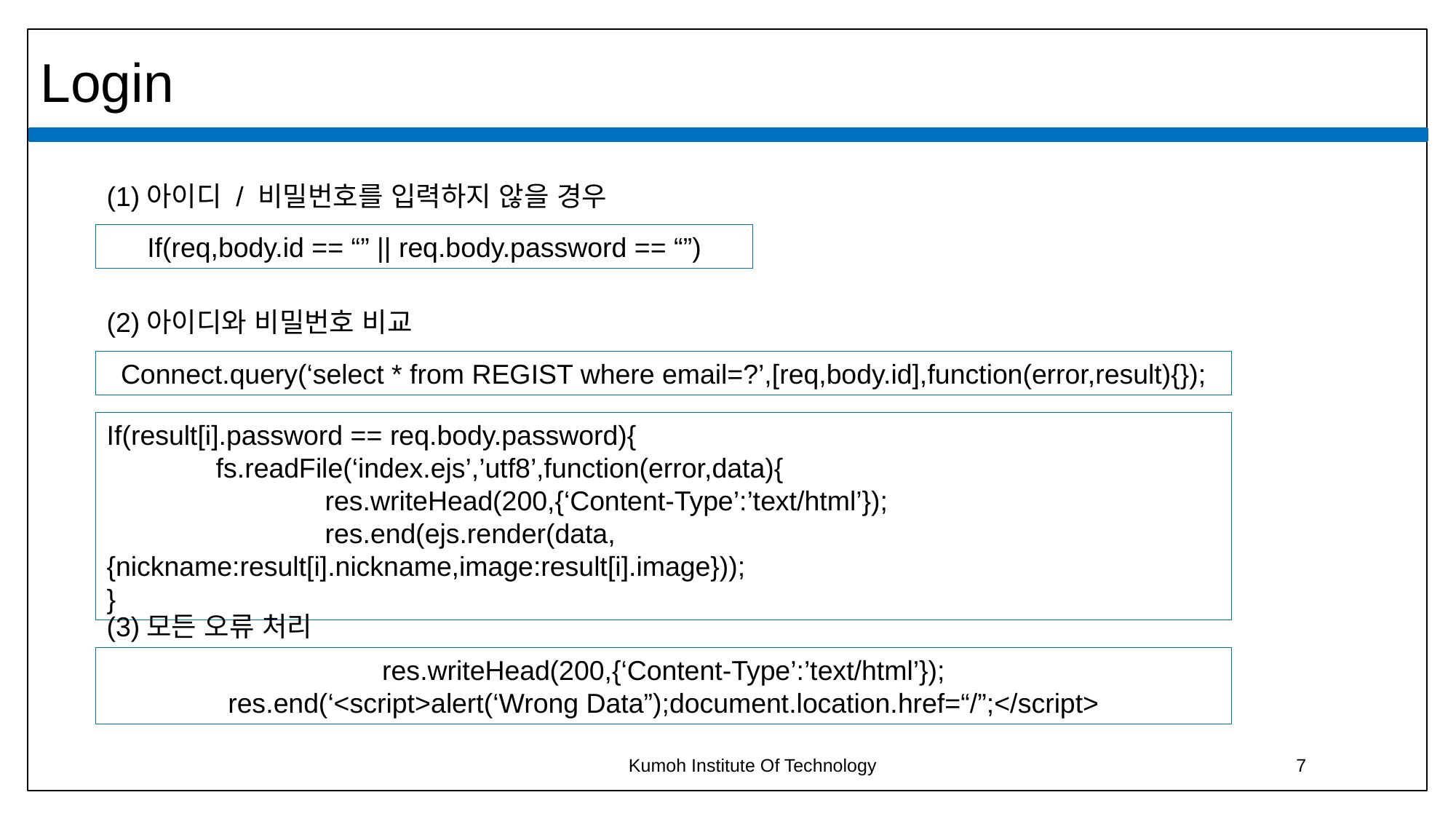

Login

(1)아이디 / 비밀번호를 입력하지 않을 경우
If(req,body.id == “” || req.body.password == “”)
(2)아이디와 비밀번호 비교
Connect.query(‘select * from REGIST where email=?’,[req,body.id],function(error,result){});
If(result[i].password == req.body.password){
	fs.readFile(‘index.ejs’,’utf8’,function(error,data){
		res.writeHead(200,{‘Content-Type’:’text/html’});
		res.end(ejs.render(data,{nickname:result[i].nickname,image:result[i].image}));
}
(3)모든 오류 처리
res.writeHead(200,{‘Content-Type’:’text/html’});
res.end(‘<script>alert(‘Wrong Data”);document.location.href=“/”;</script>
Kumoh Institute Of Technology
7